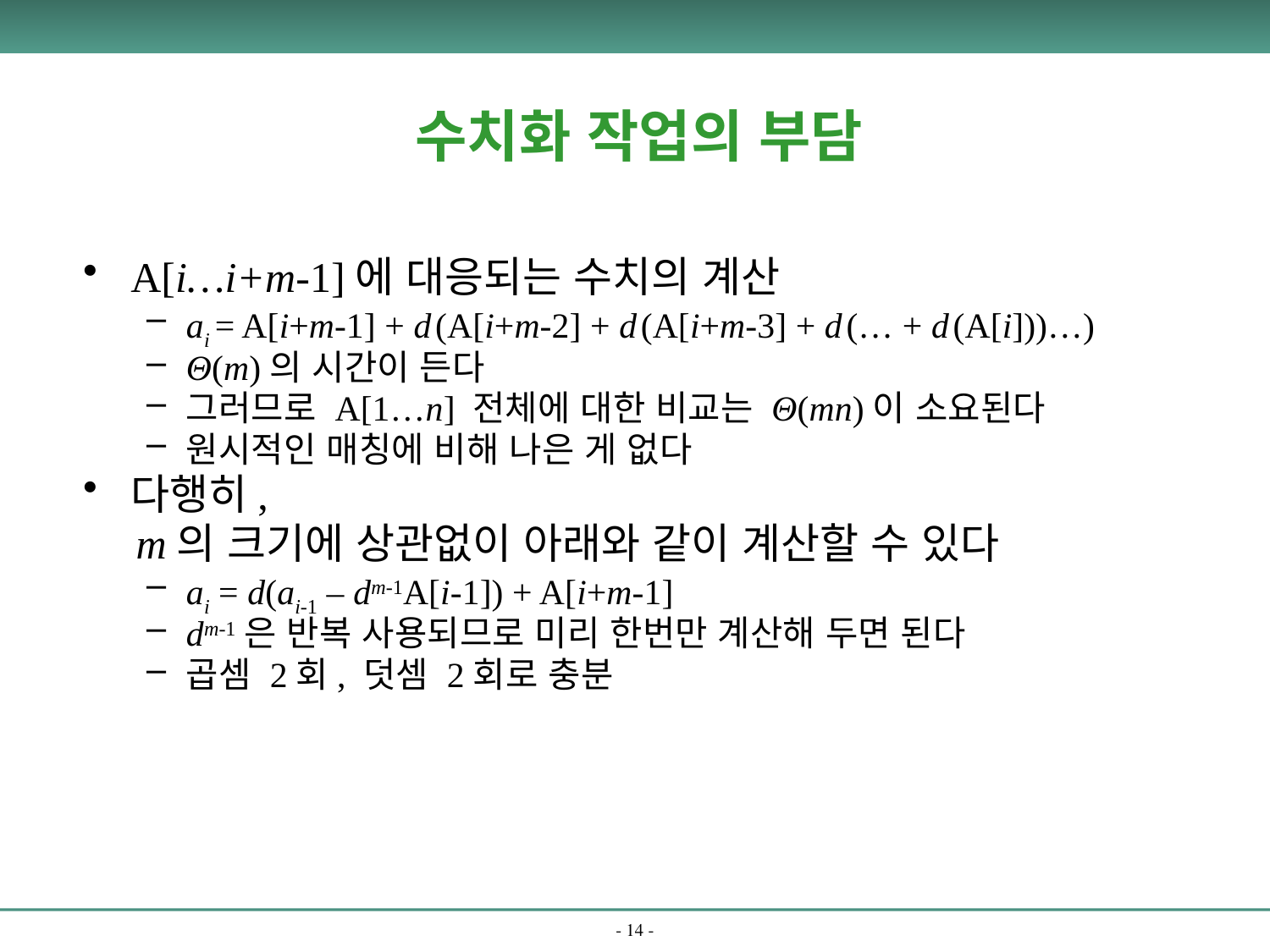

수치화 작업의 부담
A[i…i+m-1]에 대응되는 수치의 계산
ai = A[i+m-1] + d (A[i+m-2] + d (A[i+m-3] + d (… + d (A[i]))…)
Θ(m)의 시간이 든다
그러므로 A[1…n] 전체에 대한 비교는 Θ(mn)이 소요된다
원시적인 매칭에 비해 나은 게 없다
다행히,
     m의 크기에 상관없이 아래와 같이 계산할 수 있다
ai = d(ai-1 – dm-1A[i-1]) + A[i+m-1]
dm-1은 반복 사용되므로 미리 한번만 계산해 두면 된다
곱셈 2회, 덧셈 2회로 충분